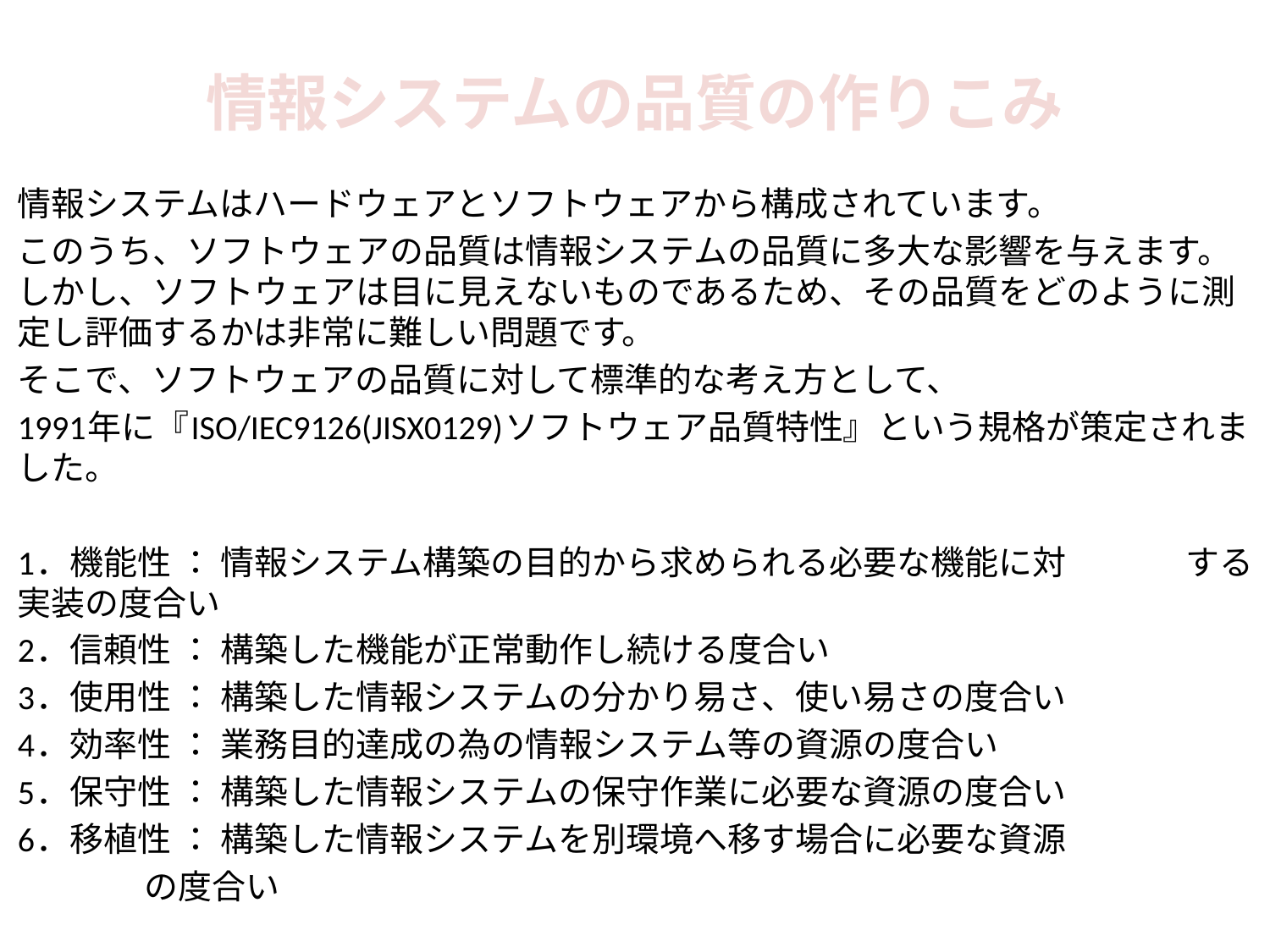

# 情報システムの品質の作りこみ
情報システムはハードウェアとソフトウェアから構成されています。
このうち、ソフトウェアの品質は情報システムの品質に多大な影響を与えます。しかし、ソフトウェアは目に見えないものであるため、その品質をどのように測定し評価するかは非常に難しい問題です。
そこで、ソフトウェアの品質に対して標準的な考え方として、
1991年に『ISO/IEC9126(JISX0129)ソフトウェア品質特性』という規格が策定されました。

1．機能性 ： 情報システム構築の目的から求められる必要な機能に対	　　　する実装の度合い
2．信頼性 ： 構築した機能が正常動作し続ける度合い
3．使用性 ： 構築した情報システムの分かり易さ、使い易さの度合い
4．効率性 ： 業務目的達成の為の情報システム等の資源の度合い
5．保守性 ： 構築した情報システムの保守作業に必要な資源の度合い
6．移植性 ： 構築した情報システムを別環境へ移す場合に必要な資源
	　　　の度合い